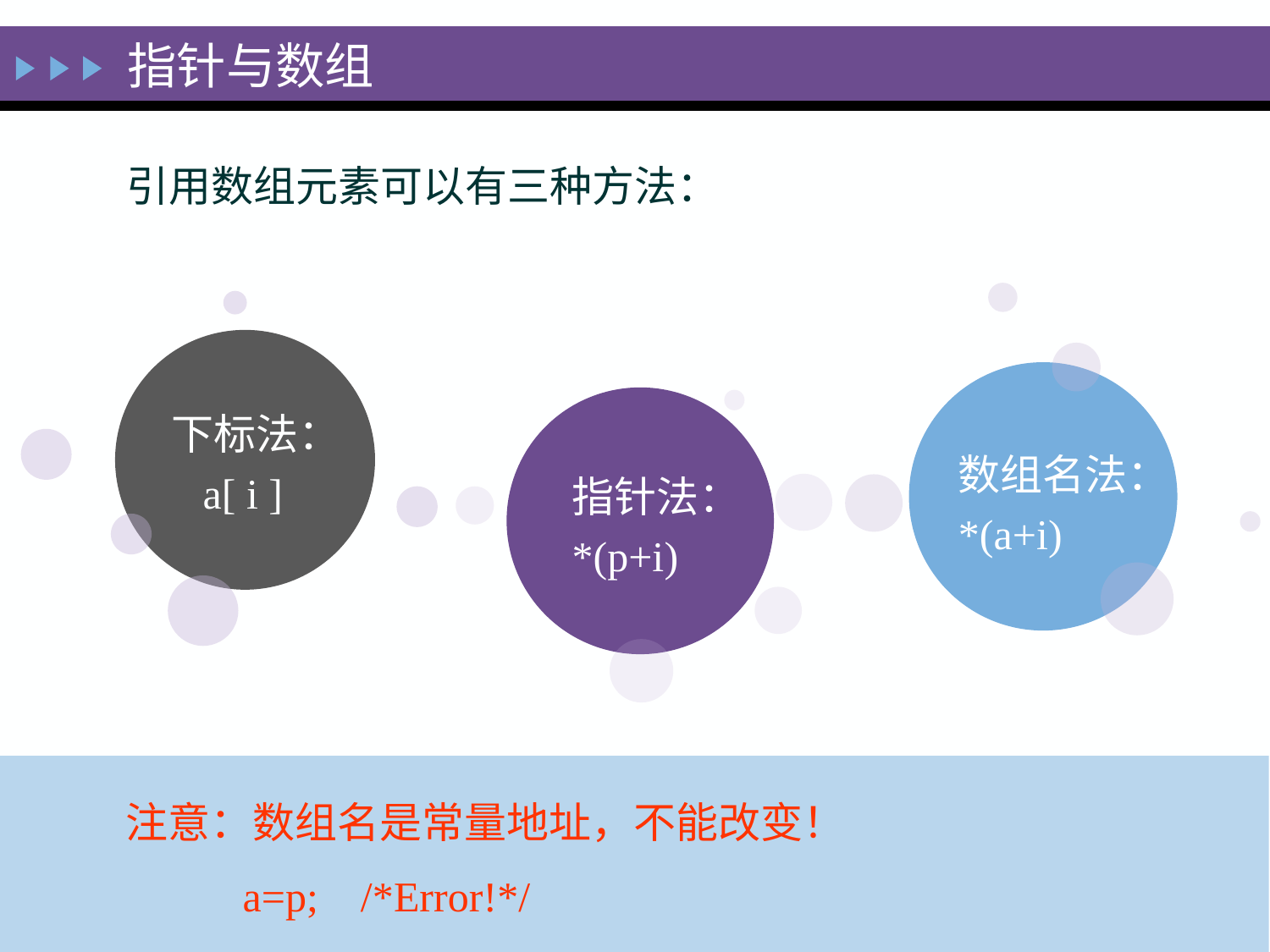

# 指针与数组
引用数组元素可以有三种方法：

下标法：
   a[ i ]
数组名法：
*(a+i)
指针法：
*(p+i)

注意：数组名是常量地址，不能改变！
a=p;    /*Error!*/